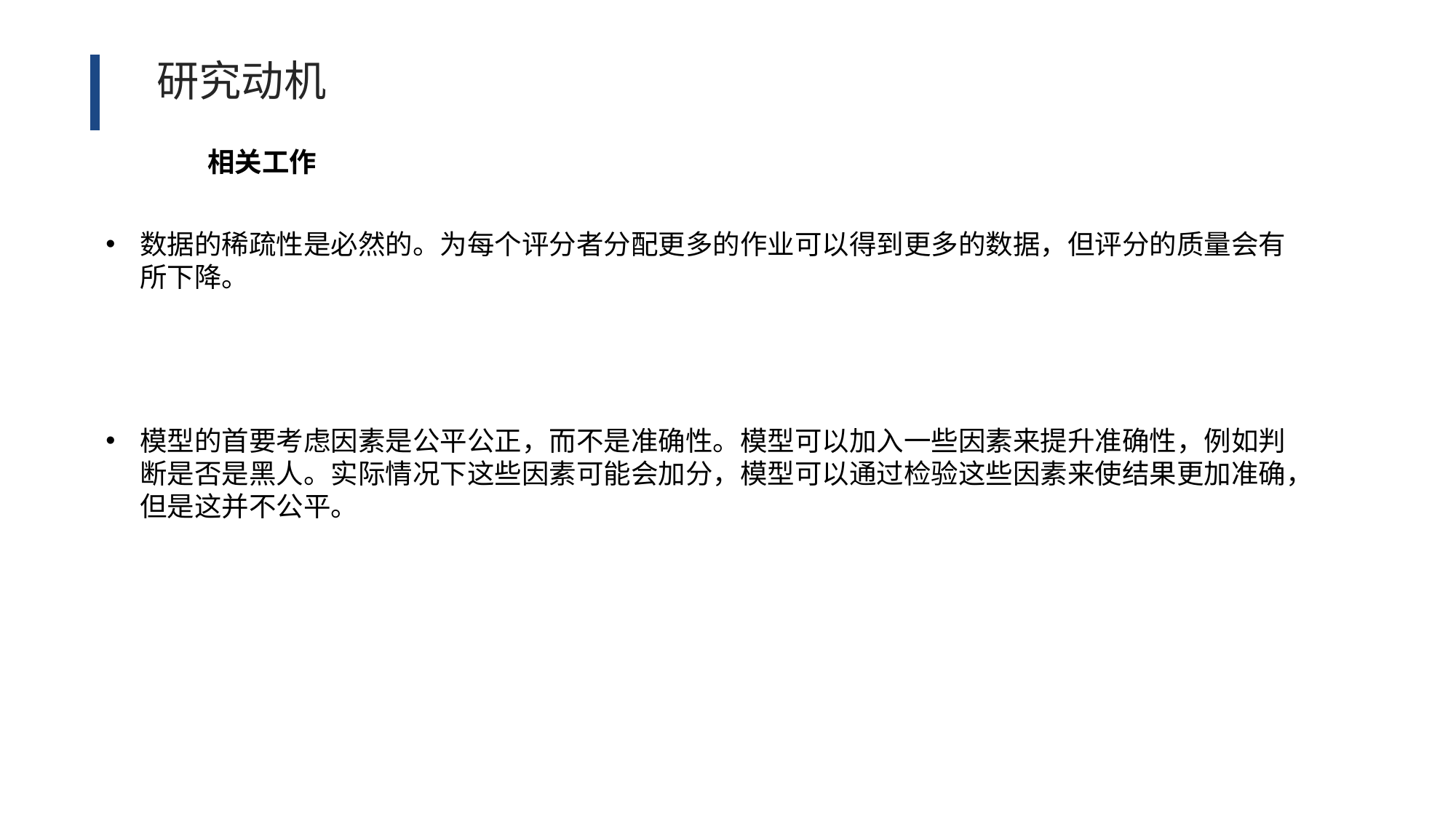

研究动机
相关工作
数据的稀疏性是必然的。为每个评分者分配更多的作业可以得到更多的数据，但评分的质量会有所下降。

模型的首要考虑因素是公平公正，而不是准确性。模型可以加入一些因素来提升准确性，例如判断是否是黑人。实际情况下这些因素可能会加分，模型可以通过检验这些因素来使结果更加准确，但是这并不公平。